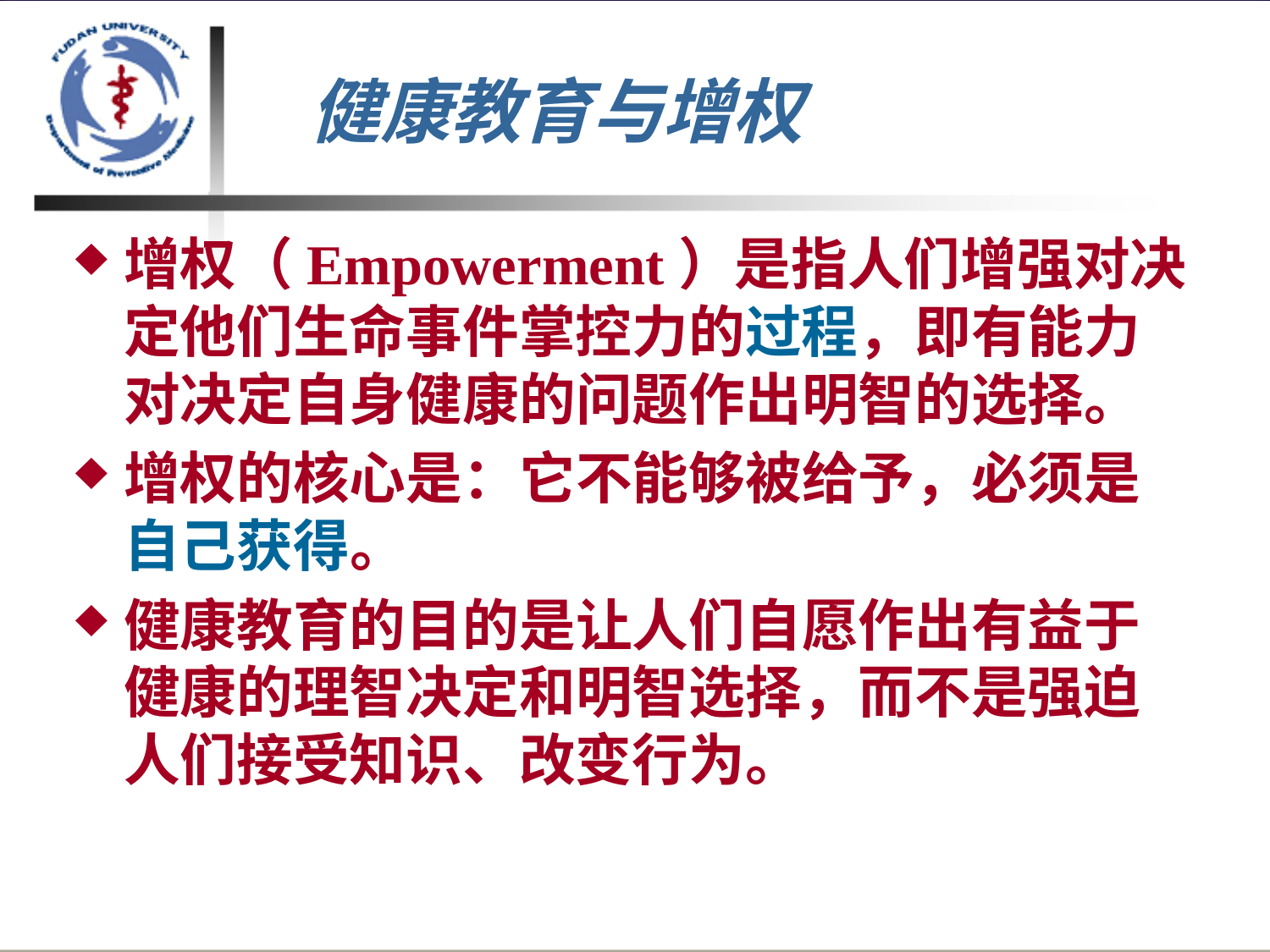

# 健康教育与增权
增权（Empowerment）是指人们增强对决定他们生命事件掌控力的过程，即有能力对决定自身健康的问题作出明智的选择。
增权的核心是：它不能够被给予，必须是自己获得。
健康教育的目的是让人们自愿作出有益于健康的理智决定和明智选择，而不是强迫人们接受知识、改变行为。